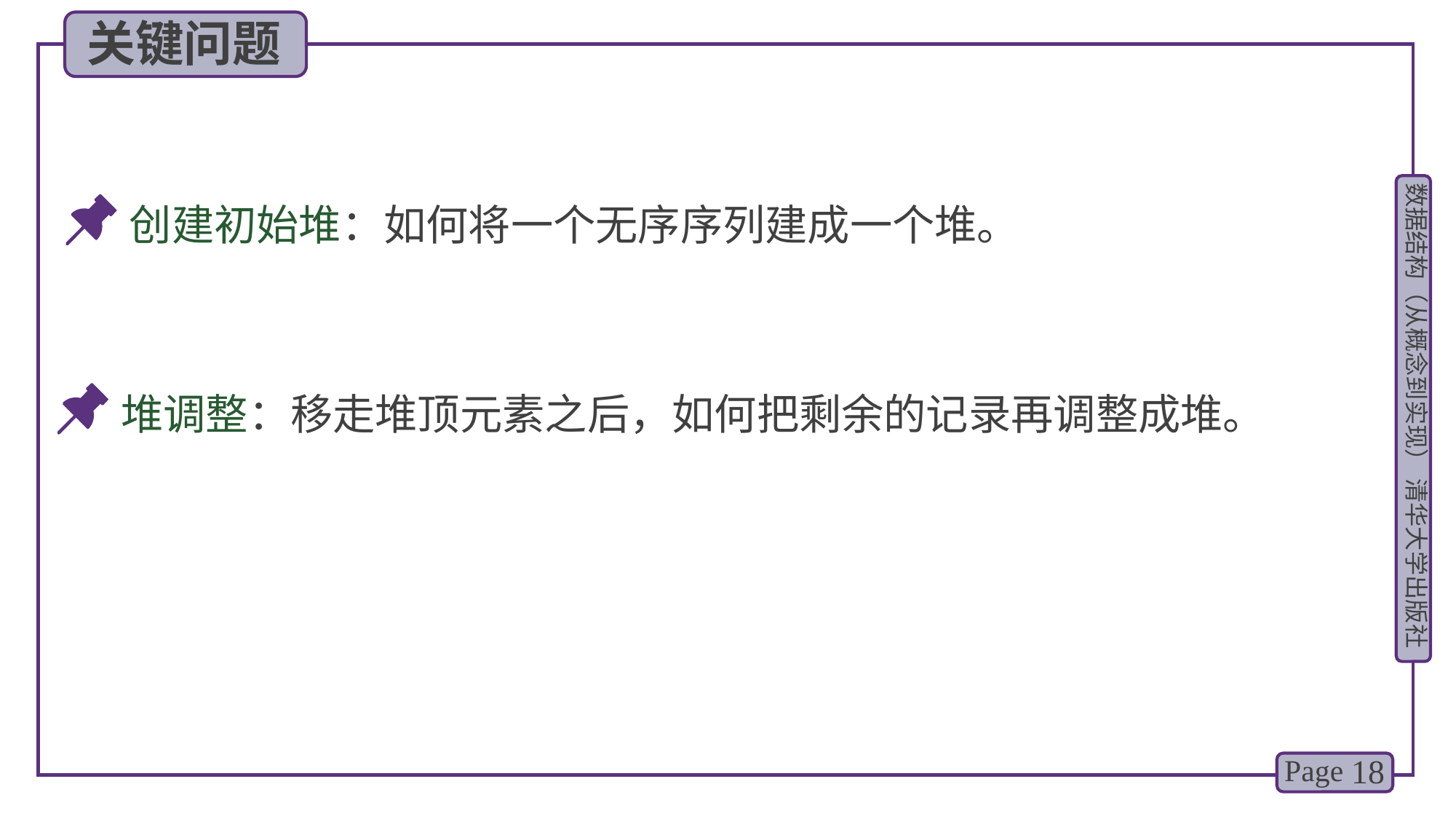

关键问题

创建初始堆：如何将一个无序序列建成一个堆。

堆调整：移走堆顶元素之后，如何把剩余的记录再调整成堆。